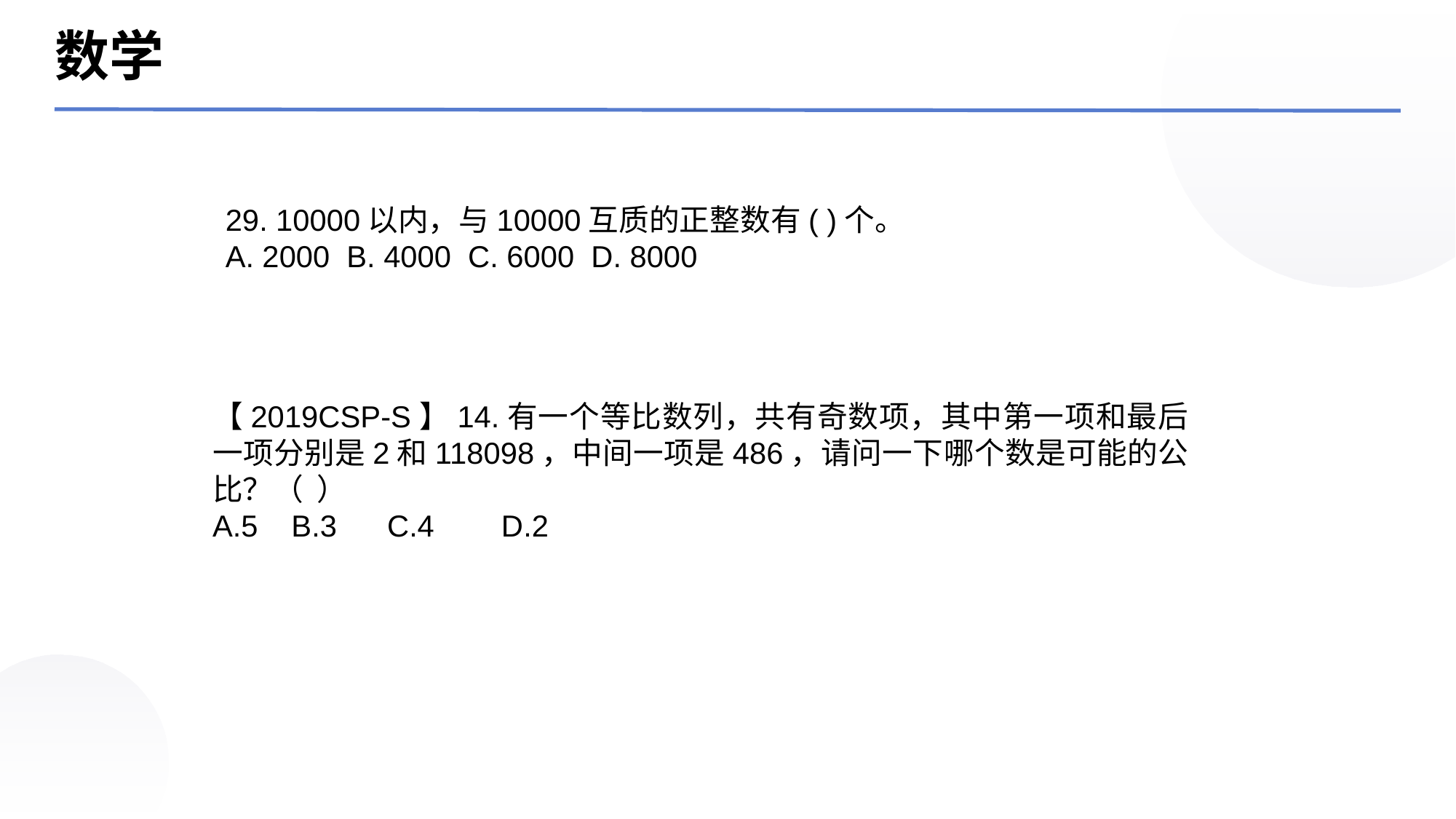

数学
29. 10000以内，与10000互质的正整数有( )个。
A. 2000  B. 4000  C. 6000  D. 8000
【2019CSP-S】14.有一个等比数列，共有奇数项，其中第一项和最后一项分别是2和118098，中间一项是486，请问一下哪个数是可能的公比？（  ）
A.5    B.3      C.4        D.2